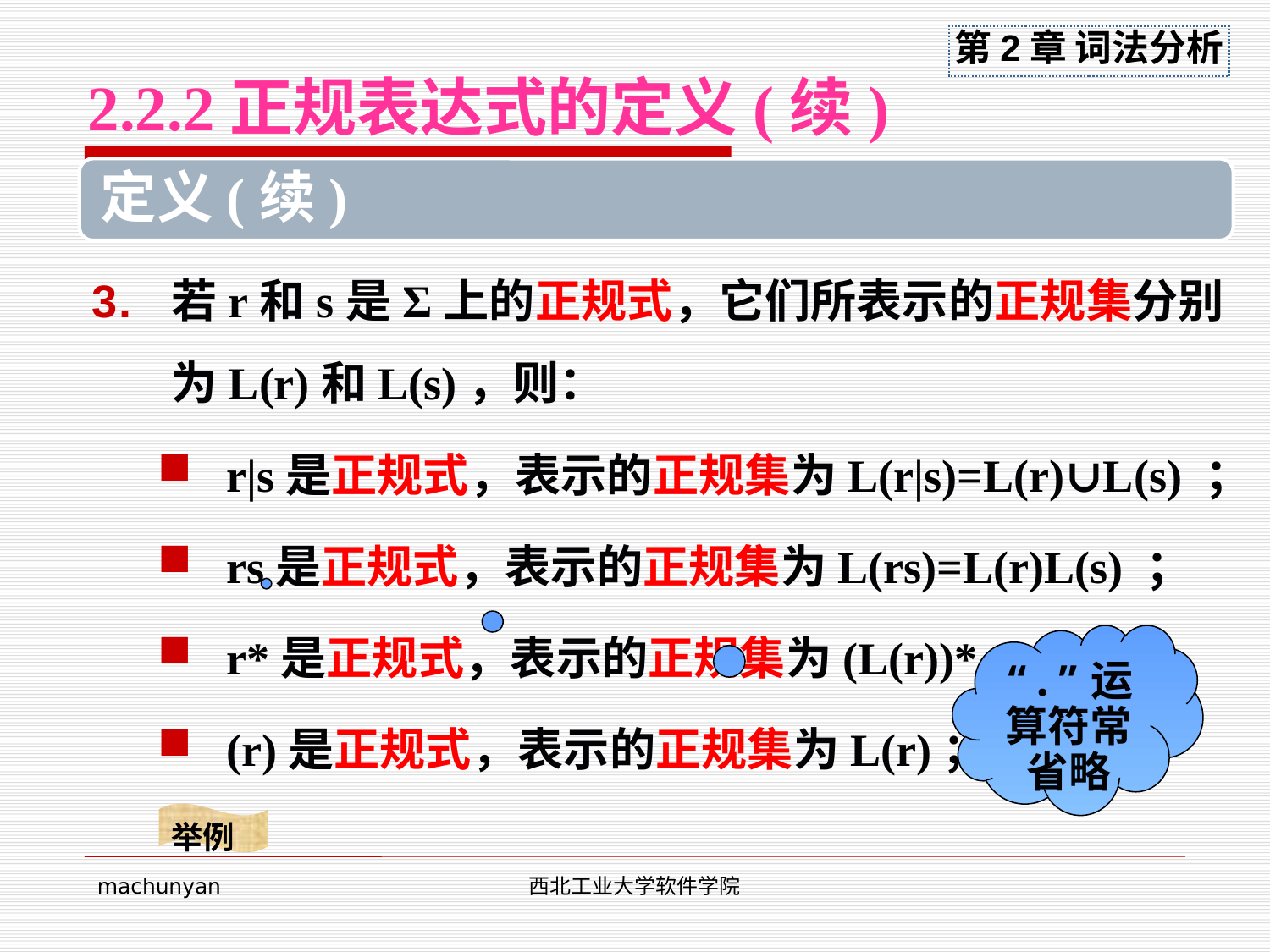

# 2.2.2正规表达式的定义(续)

定义(续)

若r和s是Σ上的正规式，它们所表示的正规集分别为L(r)和L(s)，则：
r|s是正规式，表示的正规集为L(r|s)=L(r)∪L(s) ；
rs是正规式，表示的正规集为L(rs)=L(r)L(s) ；
r*是正规式，表示的正规集为(L(r))*。
(r)是正规式，表示的正规集为L(r)；
“.”运算符常省略

举例
machunyan

西北工业大学软件学院
21